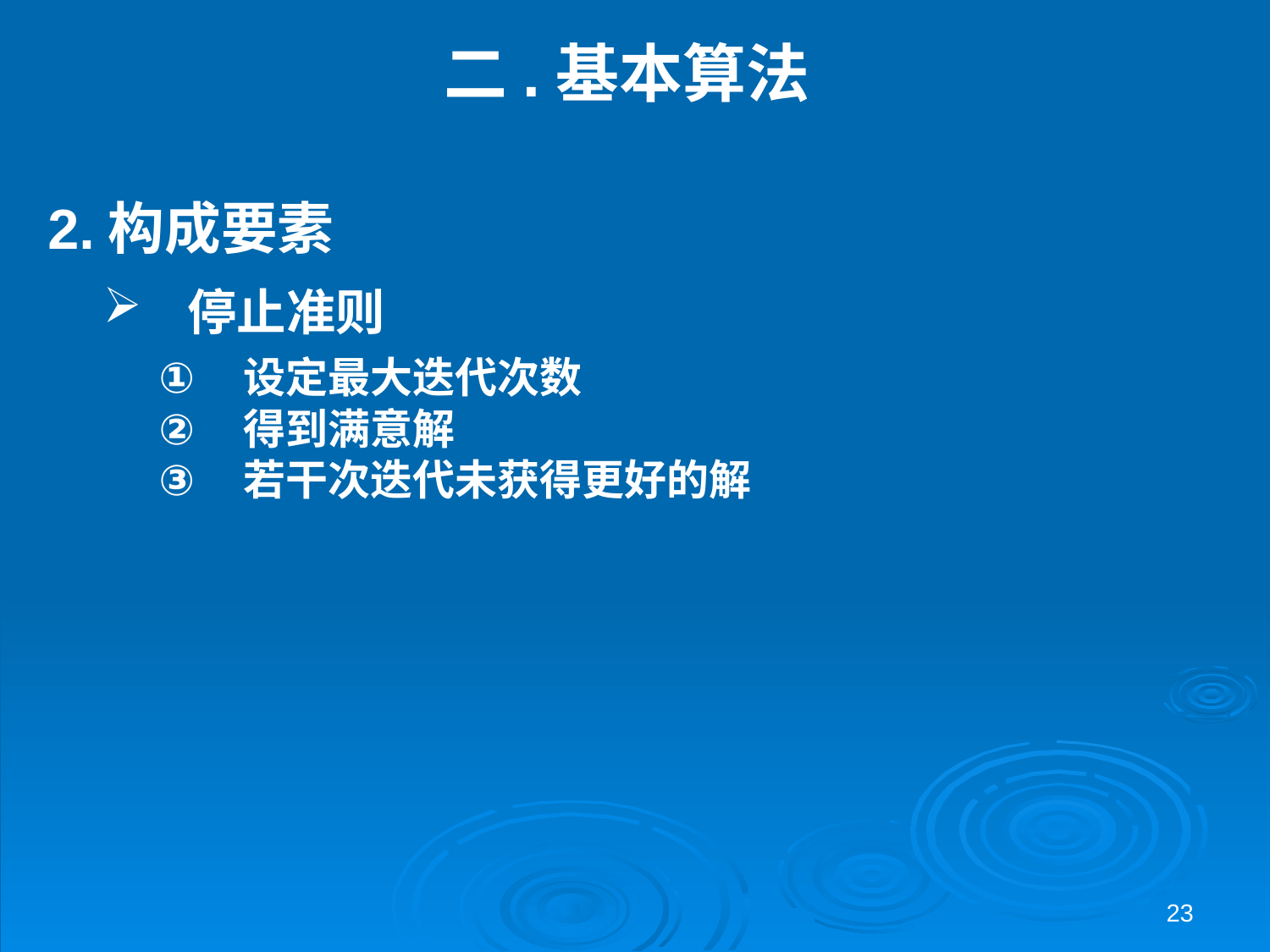

# 二.基本算法
2.构成要素
停止准则
设定最大迭代次数
得到满意解
若干次迭代未获得更好的解
23